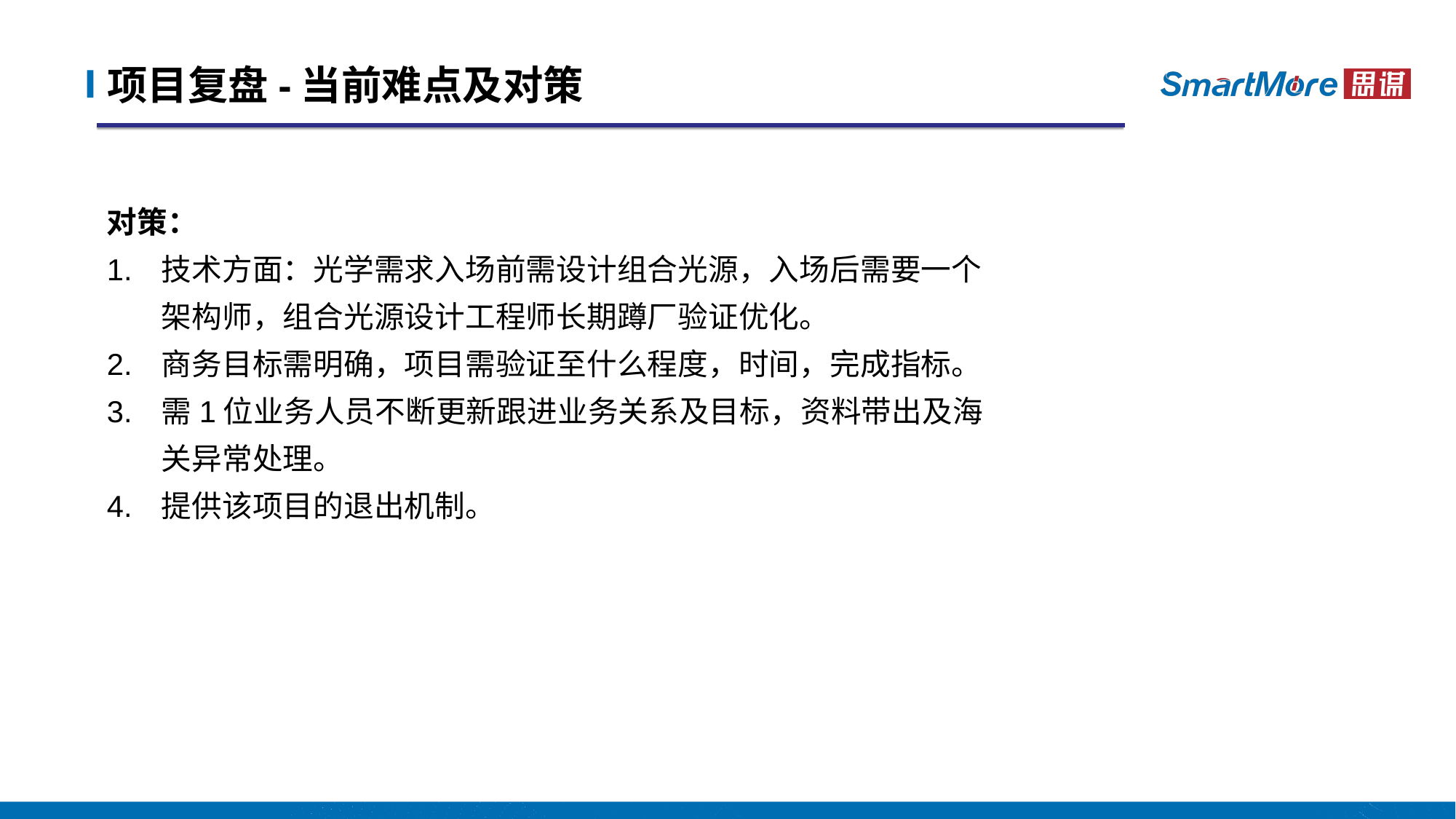

# 项目复盘-当前难点及对策
对策：
技术方面：光学需求入场前需设计组合光源，入场后需要一个架构师，组合光源设计工程师长期蹲厂验证优化。
商务目标需明确，项目需验证至什么程度，时间，完成指标。
需1位业务人员不断更新跟进业务关系及目标，资料带出及海关异常处理。
提供该项目的退出机制。